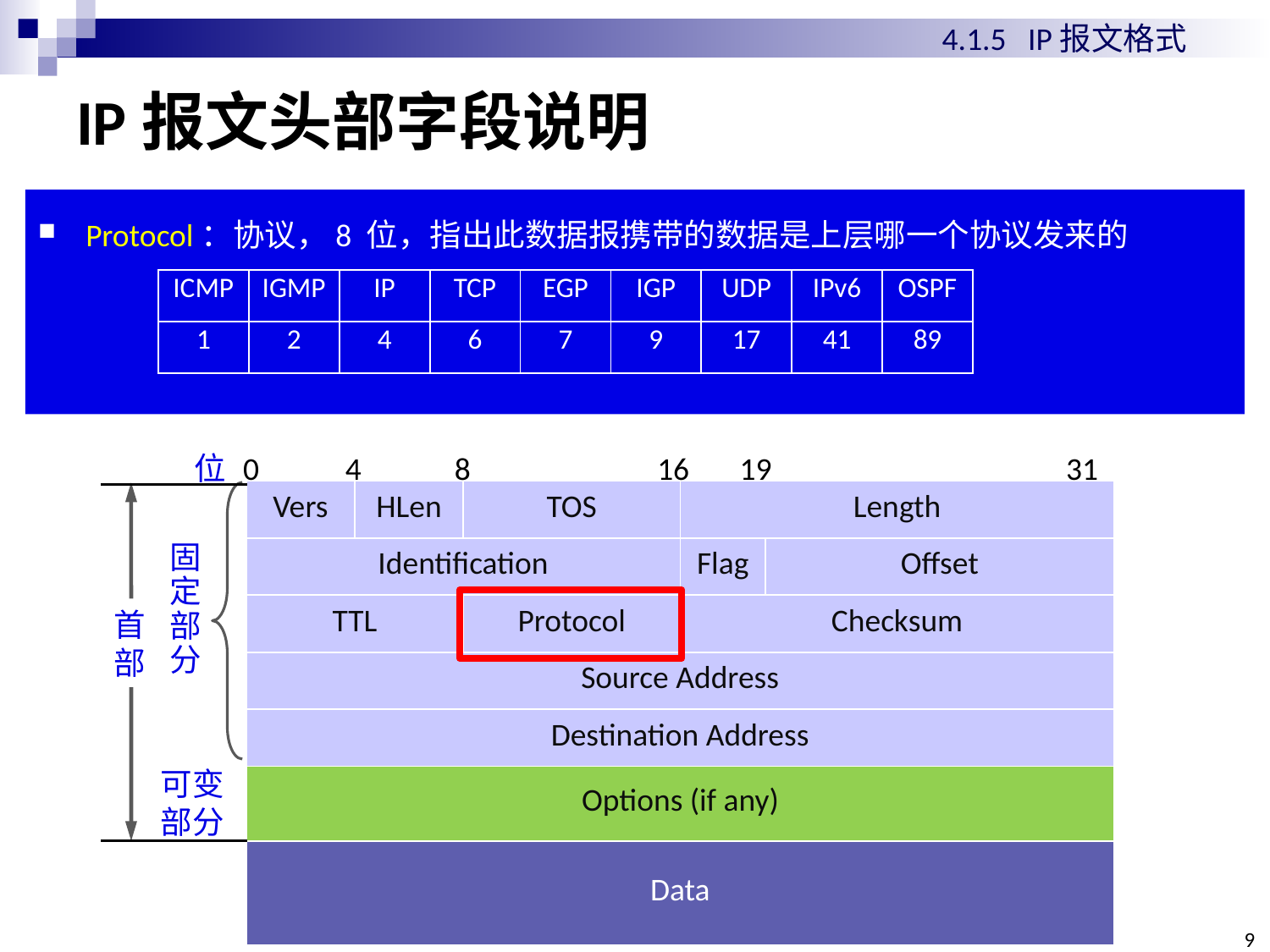

4.1.5   IP报文格式
# IP报文头部字段说明
Protocol：协议，8 位，指出此数据报携带的数据是上层哪一个协议发来的
| ICMP | IGMP | IP | TCP | EGP | IGP | UDP | IPv6 | OSPF |
| --- | --- | --- | --- | --- | --- | --- | --- | --- |
| 1 | 2 | 4 | 6 | 7 | 9 | 17 | 41 | 89 |
位
0            4             8                          16       19                                         31
| Vers | HLen | TOS | Length |  |
| --- | --- | --- | --- | --- |
| Identification |  |  | Flag | Offset |
| TTL |  | Protocol | Checksum |  |
| Source Address |  |  |  |  |
| Destination Address |  |  |  |  |
| Options (if any) |  |  |  |  |
| Data |  |  |  |  |

首
部
固
定
部
分

可变
部分
9